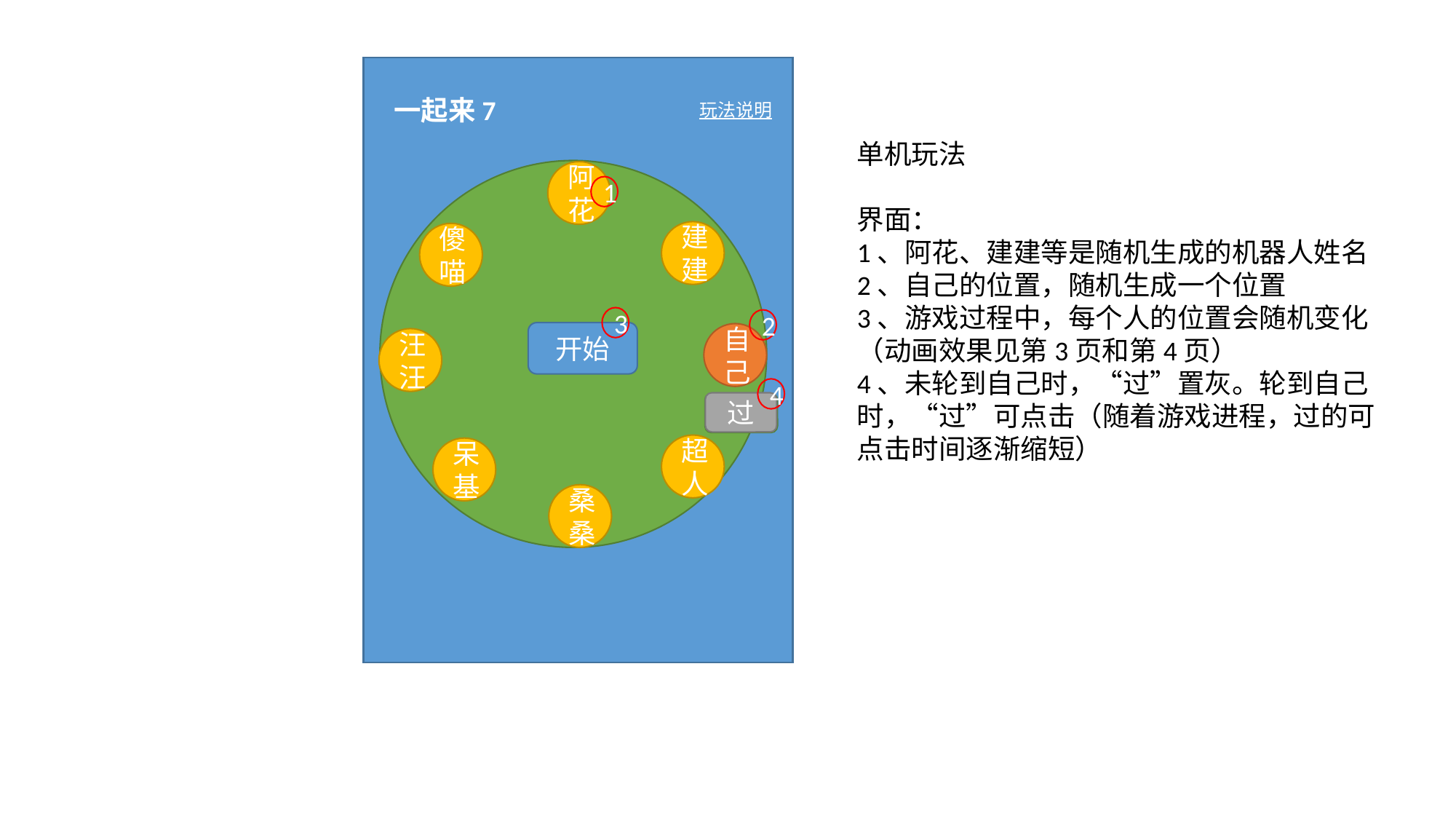

一起来7
玩法说明
单机玩法

界面：
1、阿花、建建等是随机生成的机器人姓名
2、自己的位置，随机生成一个位置
3、游戏过程中，每个人的位置会随机变化（动画效果见第3页和第4页）
4、未轮到自己时，“过”置灰。轮到自己时，“过”可点击（随着游戏进程，过的可点击时间逐渐缩短）

阿花
1
建建
傻喵
3
2
开始
自己
汪汪
4
过
过
超人
呆基
桑桑